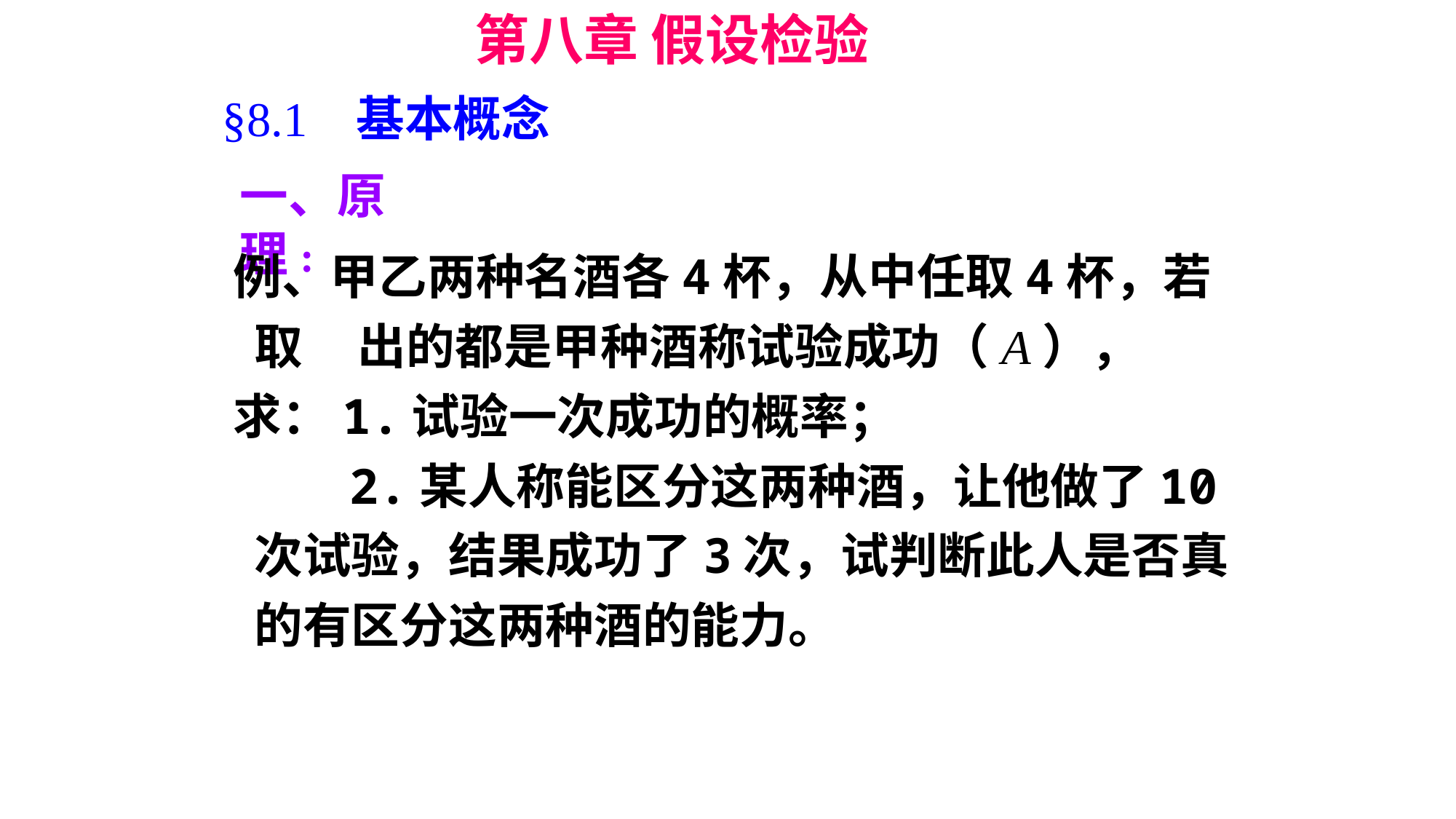

第八章 假设检验
§8.1   基本概念
一、原理:
例、甲乙两种名酒各4杯，从中任取4杯，若取     出的都是甲种酒称试验成功（A），
求：1.试验一次成功的概率；
    2.某人称能区分这两种酒，让他做了10次试验，结果成功了3次，试判断此人是否真的有区分这两种酒的能力。